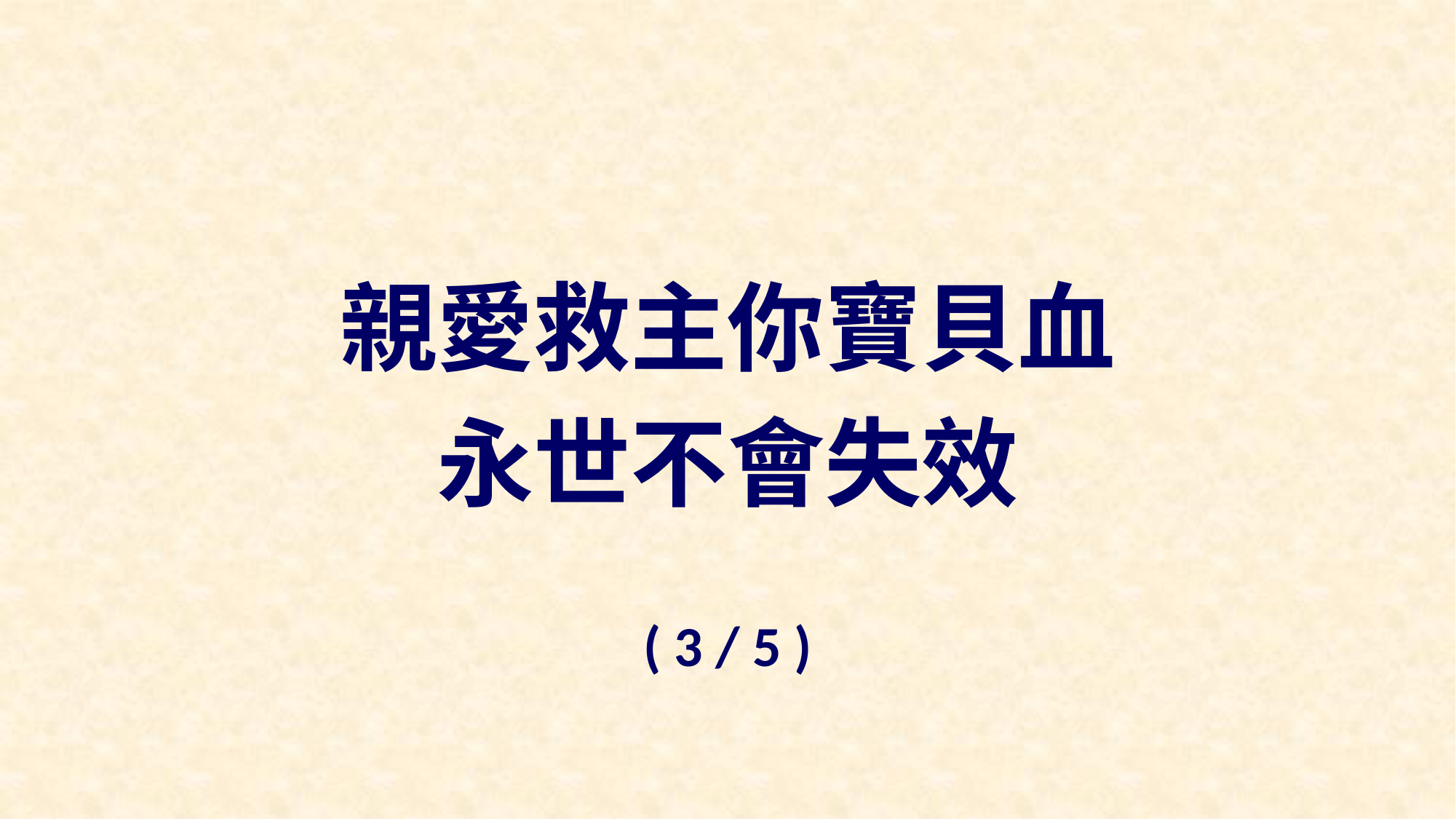

親愛救主你寶貝血
永世不會失效
( 3 / 5 )